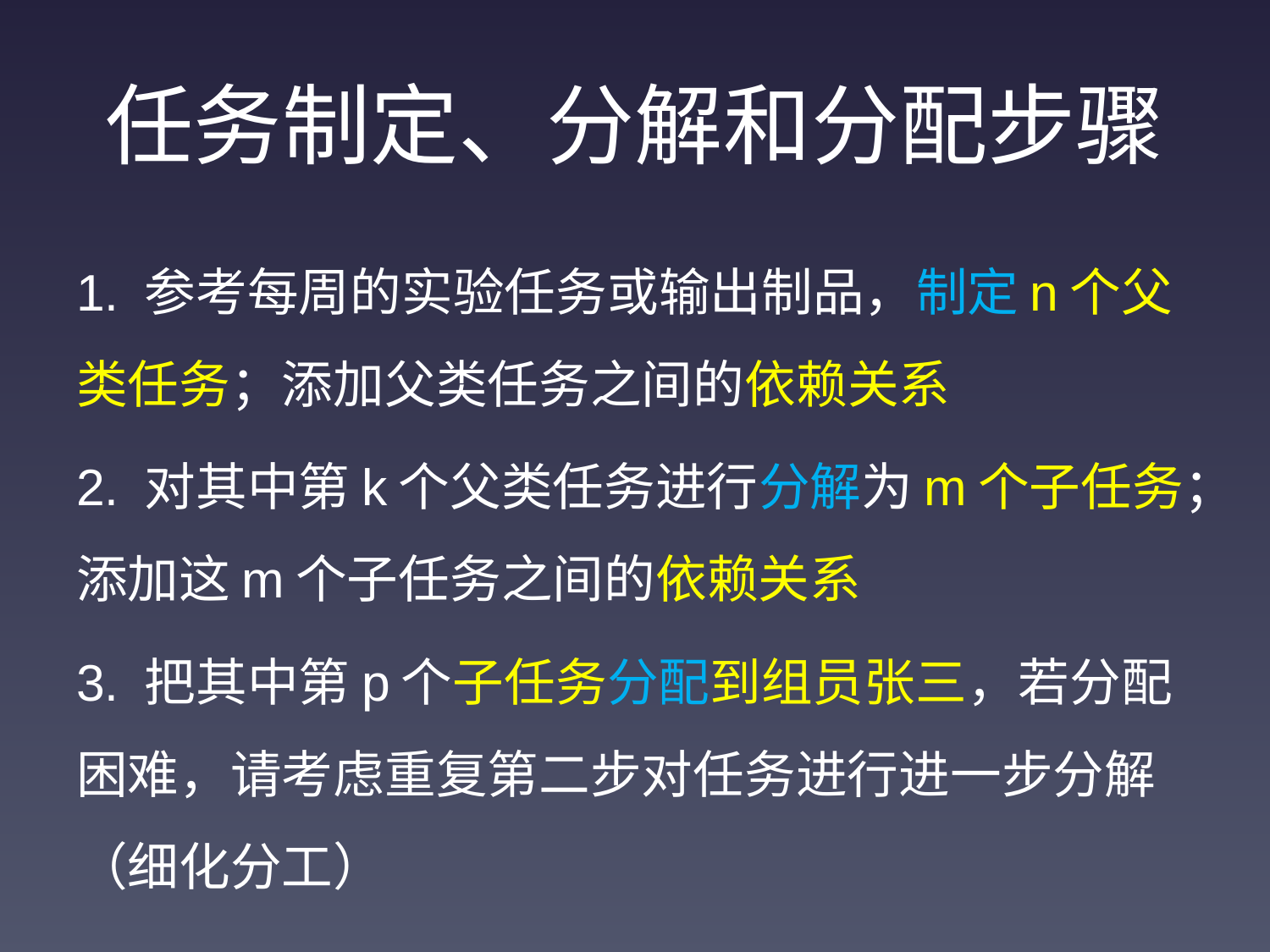

# 任务制定、分解和分配步骤
1. 参考每周的实验任务或输出制品，制定n个父类任务；添加父类任务之间的依赖关系
2. 对其中第k个父类任务进行分解为m个子任务；添加这m个子任务之间的依赖关系
3. 把其中第p个子任务分配到组员张三，若分配困难，请考虑重复第二步对任务进行进一步分解（细化分工）